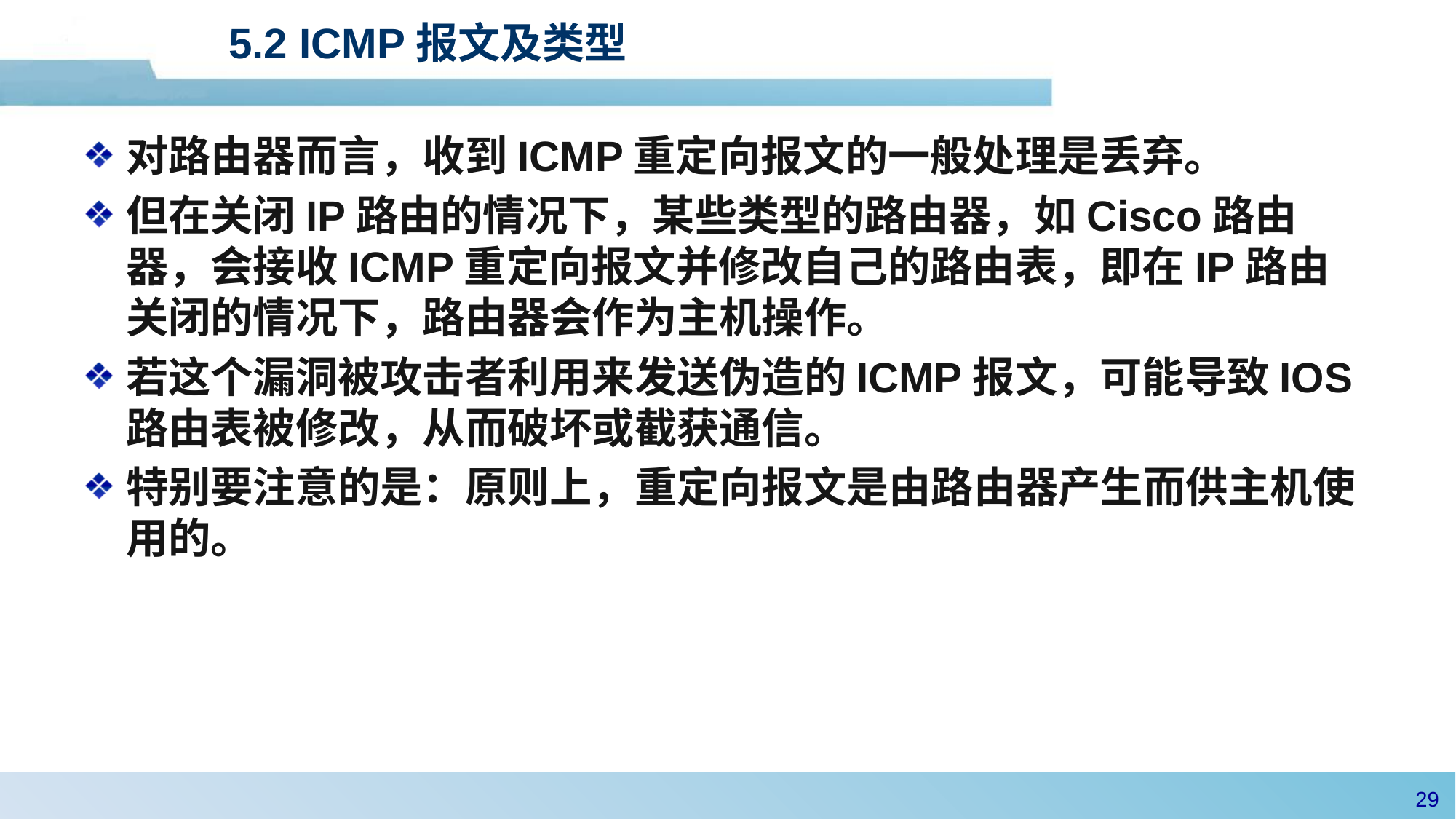

#
5.2 ICMP报文及类型
对路由器而言，收到ICMP重定向报文的一般处理是丢弃。
但在关闭IP路由的情况下，某些类型的路由器，如Cisco路由器，会接收ICMP重定向报文并修改自己的路由表，即在IP路由关闭的情况下，路由器会作为主机操作。
若这个漏洞被攻击者利用来发送伪造的ICMP报文，可能导致IOS路由表被修改，从而破坏或截获通信。
特别要注意的是：原则上，重定向报文是由路由器产生而供主机使用的。

29